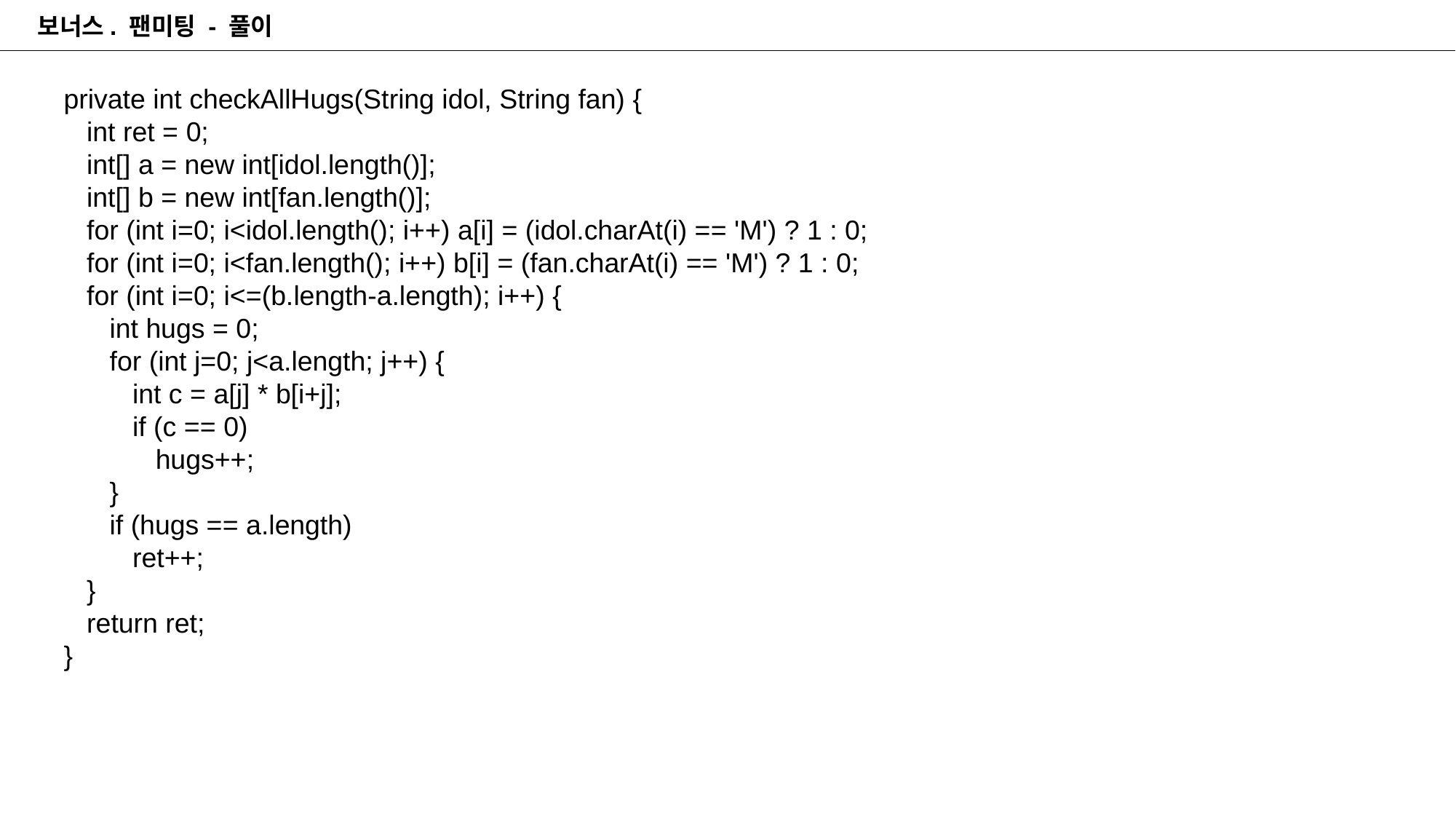

보너스. 팬미팅 - 풀이
private int checkAllHugs(String idol, String fan) {
   int ret = 0;
   int[] a = new int[idol.length()];
   int[] b = new int[fan.length()];
   for (int i=0; i<idol.length(); i++) a[i] = (idol.charAt(i) == 'M') ? 1 : 0;
   for (int i=0; i<fan.length(); i++) b[i] = (fan.charAt(i) == 'M') ? 1 : 0;
   for (int i=0; i<=(b.length-a.length); i++) {
      int hugs = 0;
      for (int j=0; j<a.length; j++) {
         int c = a[j] * b[i+j];
         if (c == 0)
            hugs++;
      }
      if (hugs == a.length)
         ret++;
   }
   return ret;
}